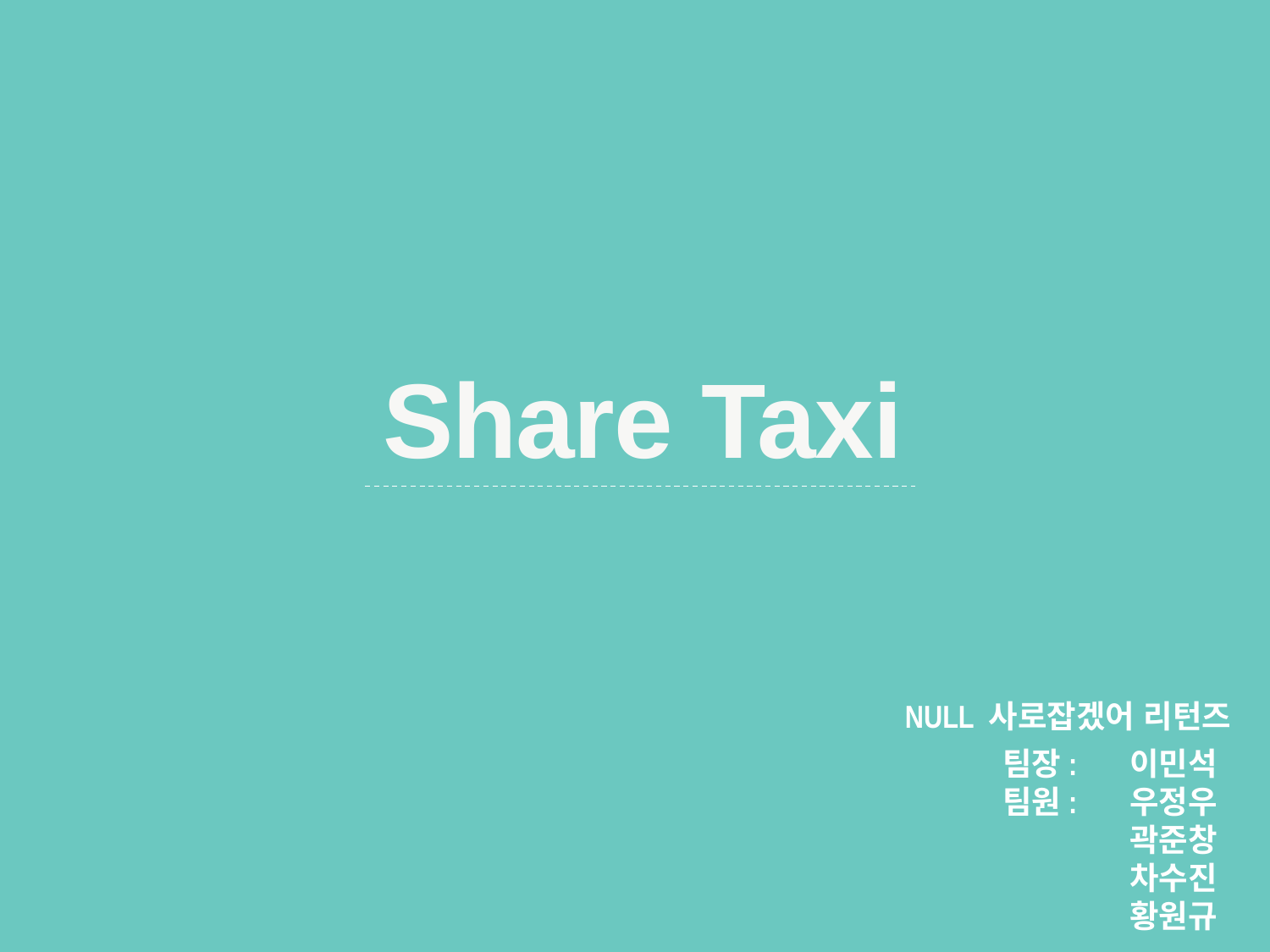

Share Taxi
NULL 사로잡겠어 리턴즈
팀장:	이민석
팀원:	우정우
	곽준창
	차수진
	황원규